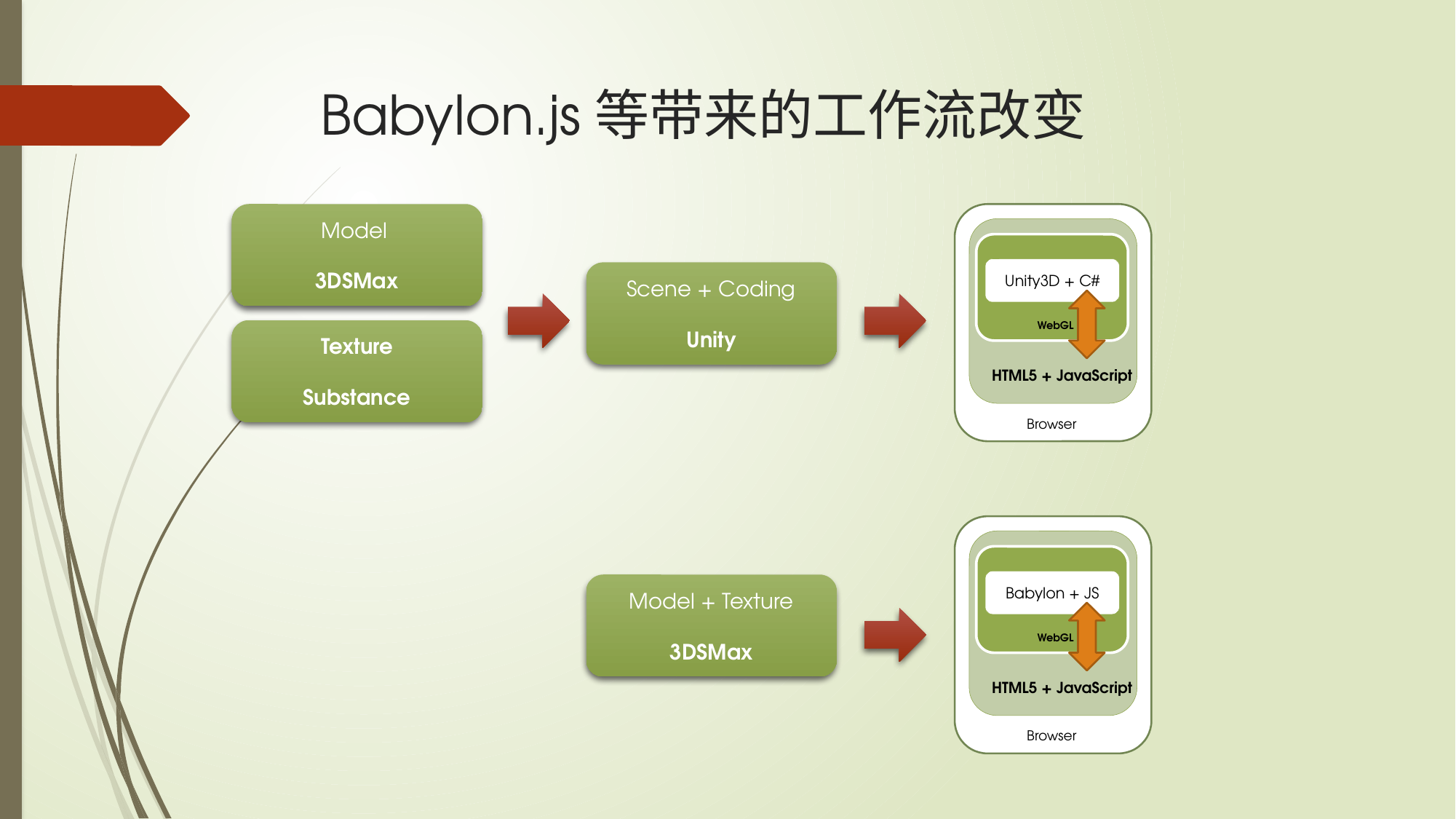

# Babylon.js等带来的工作流改变
Model

3DSMax

L

Unity3D + C#
Scene + Coding

Unity

WebGL
Texture

Substance
HTML5 + JavaScript
Browser

L

Babylon + JS
Model + Texture

3DSMax

WebGL
HTML5 + JavaScript
Browser